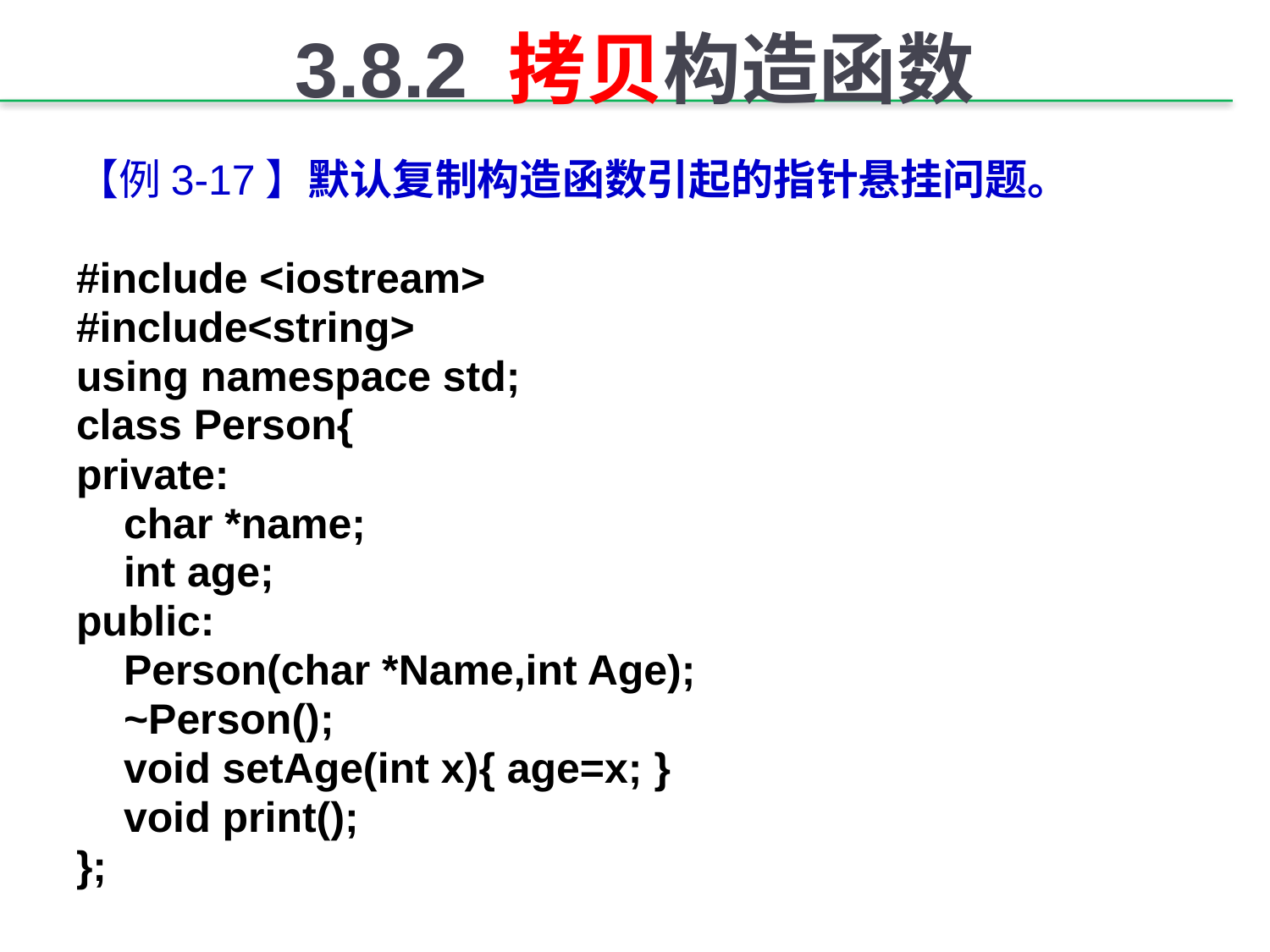

# 3.8.2 拷贝构造函数
【例3-17】默认复制构造函数引起的指针悬挂问题。

#include <iostream>
#include<string>
using namespace std;
class Person{
private:
    char *name;
    int age;
public:
    Person(char *Name,int Age);
    ~Person();
    void setAge(int x){ age=x; }
    void print();
};